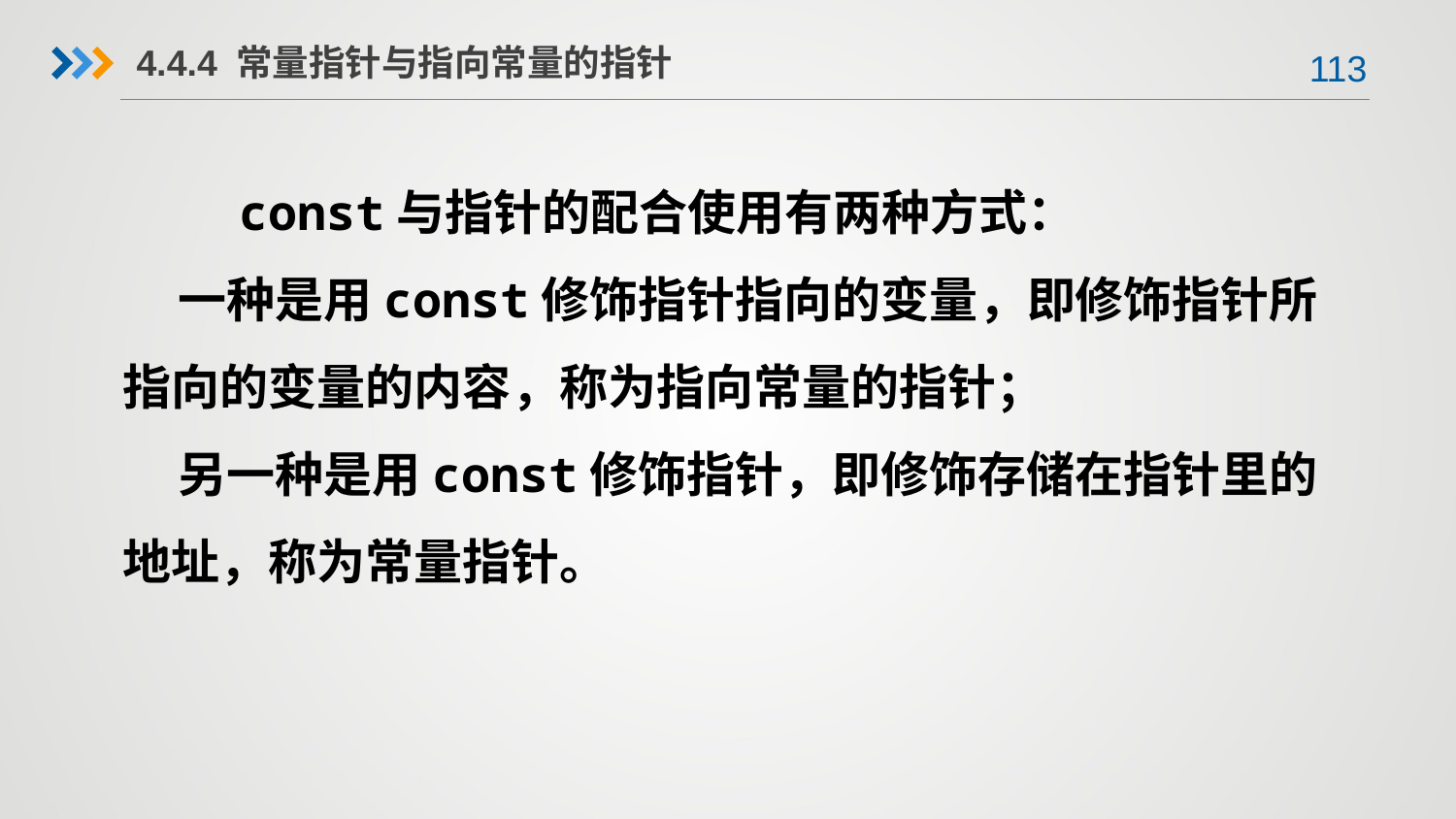

4.4.4 常量指针与指向常量的指针
    const与指针的配合使用有两种方式：
    一种是用const修饰指针指向的变量，即修饰指针所指向的变量的内容，称为指向常量的指针；
    另一种是用const修饰指针，即修饰存储在指针里的地址，称为常量指针。